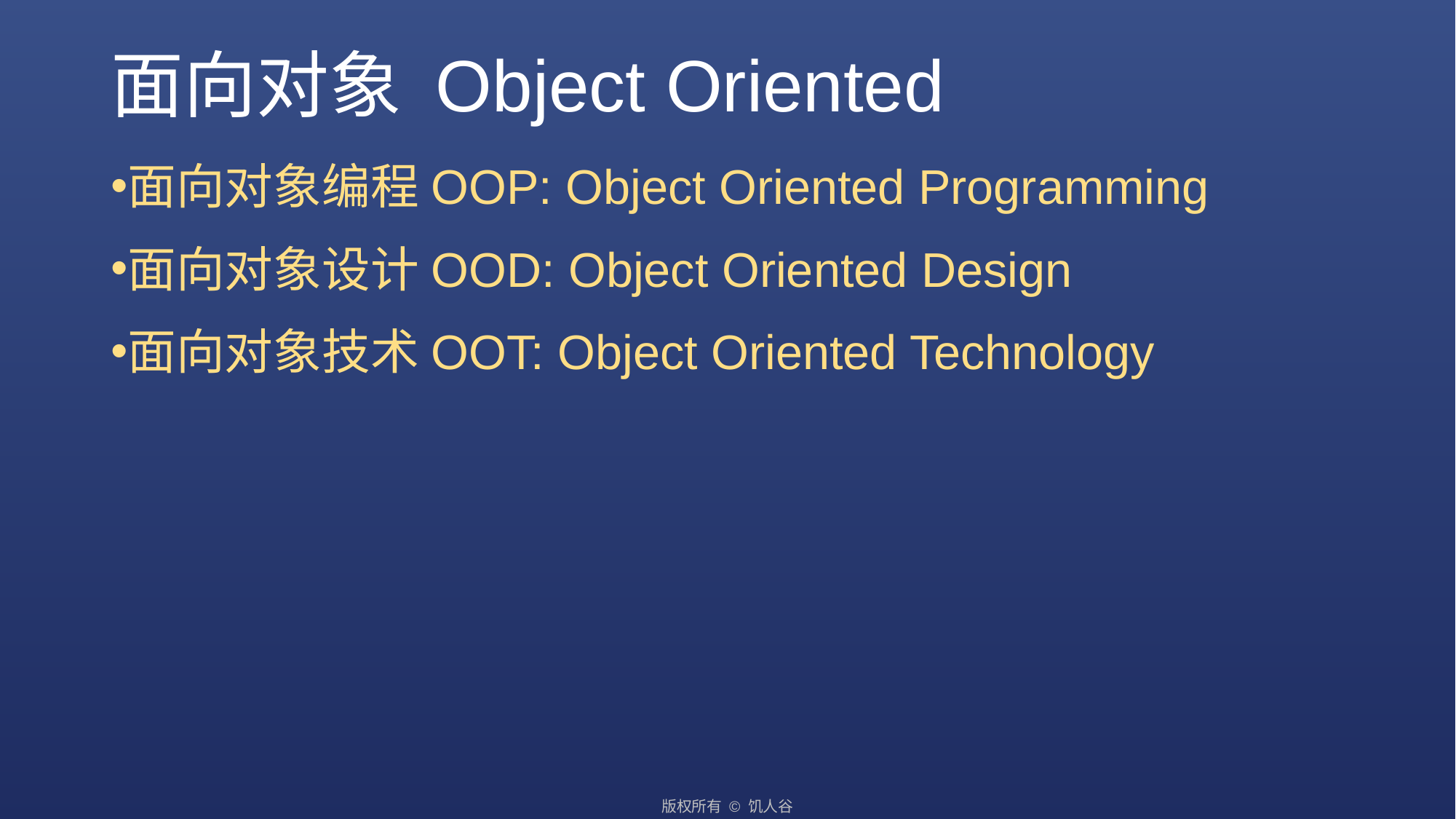

# 面向对象 Object Oriented
面向对象编程OOP: Object Oriented Programming
面向对象设计OOD: Object Oriented Design
面向对象技术OOT: Object Oriented Technology